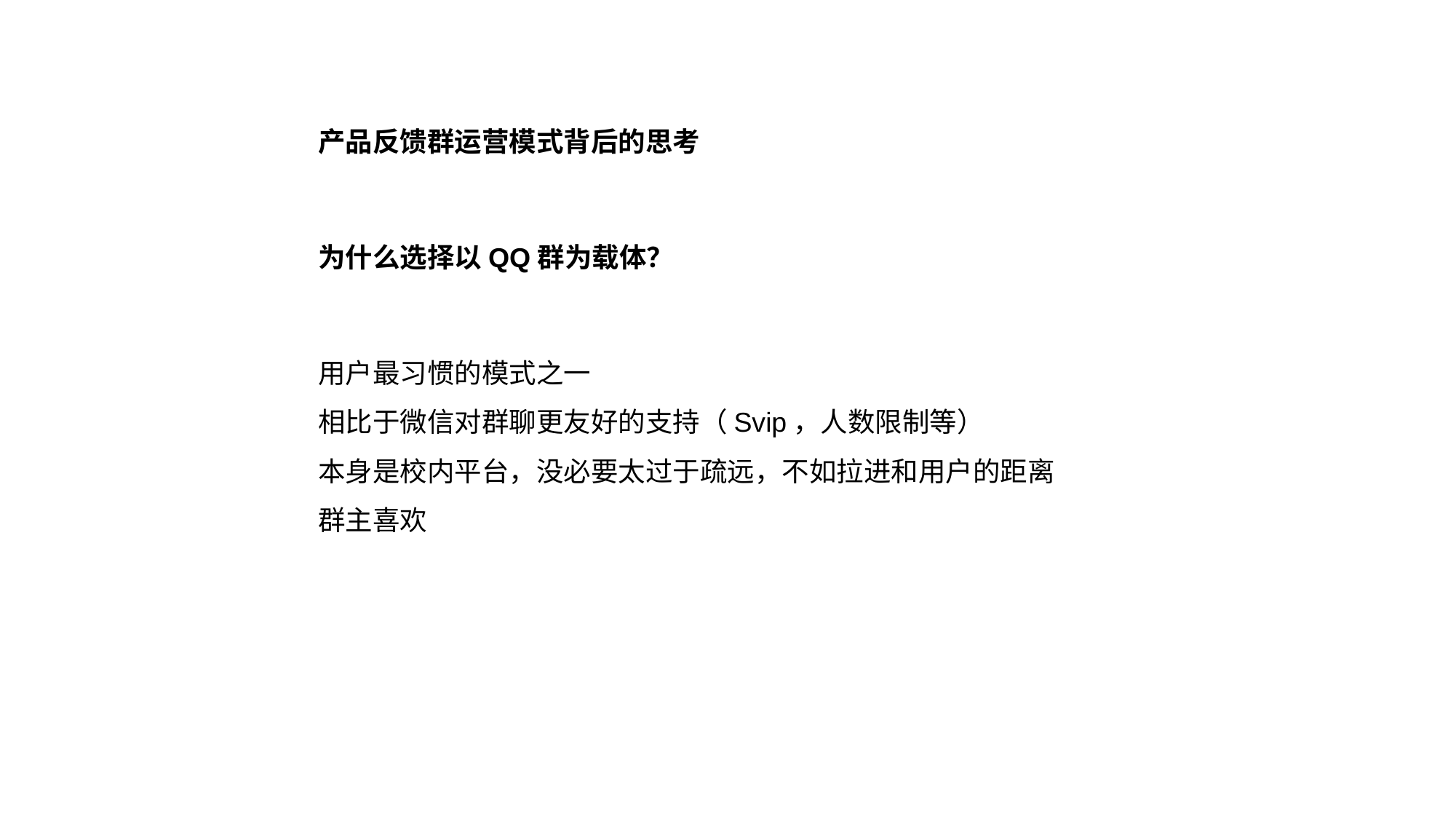

产品反馈群运营模式背后的思考
为什么选择以QQ群为载体？
用户最习惯的模式之一
相比于微信对群聊更友好的支持（Svip，人数限制等）
本身是校内平台，没必要太过于疏远，不如拉进和用户的距离
群主喜欢